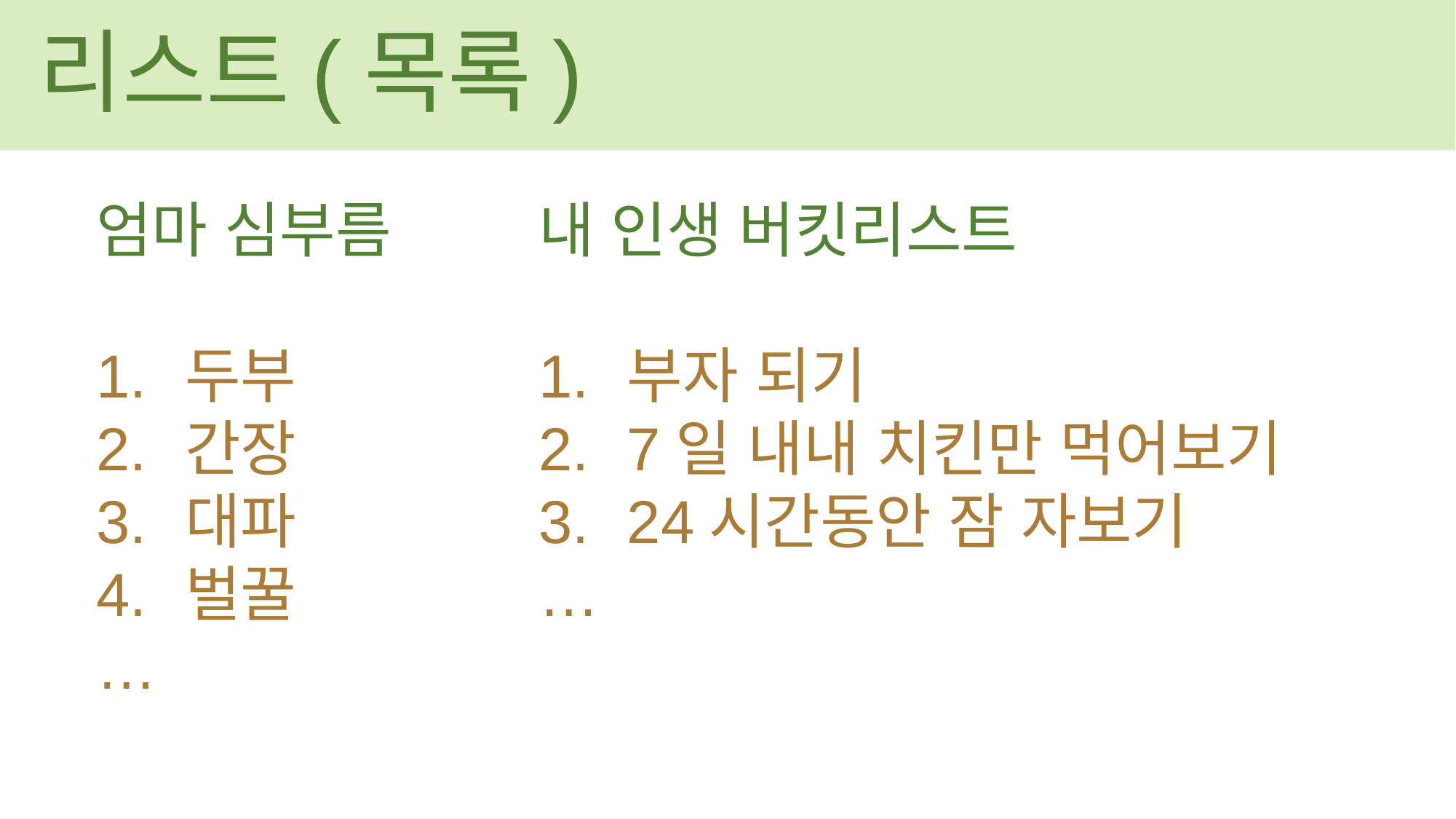

리스트(목록)
엄마 심부름

두부
간장
대파
벌꿀
…
내 인생 버킷리스트

부자 되기
7일 내내 치킨만 먹어보기
24시간동안 잠 자보기
…